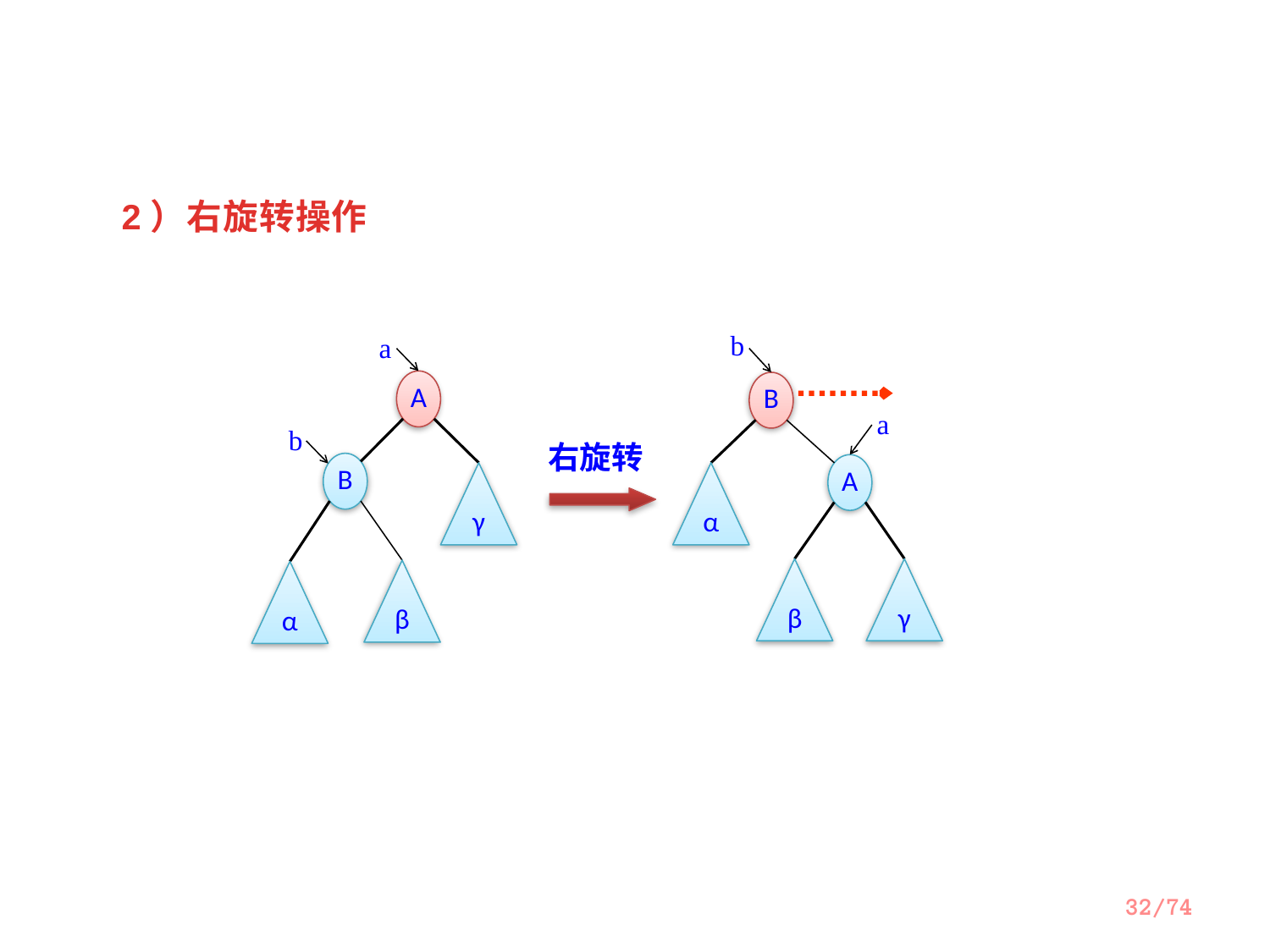

2）右旋转操作
b
a

A
B

a

b

右旋转

B
A
γ
α

β
γ
β
α
32/74